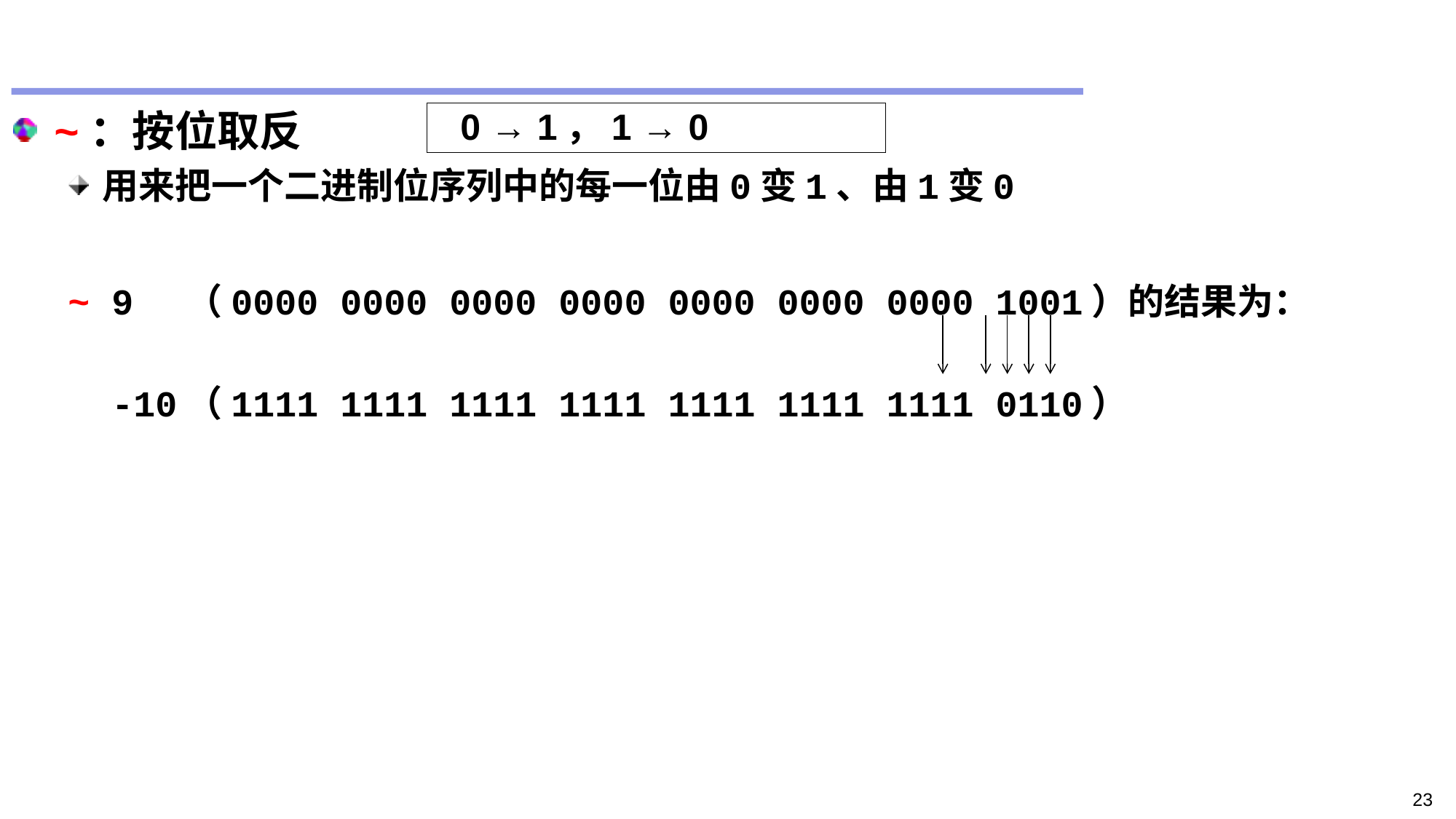

#
~：按位取反
用来把一个二进制位序列中的每一位由0变1、由1变0

~ 9  （0000 0000 0000 0000 0000 0000 0000 1001）的结果为：

  -10（1111 1111 1111 1111 1111 1111 1111 0110）
0 → 1，1 → 0
23